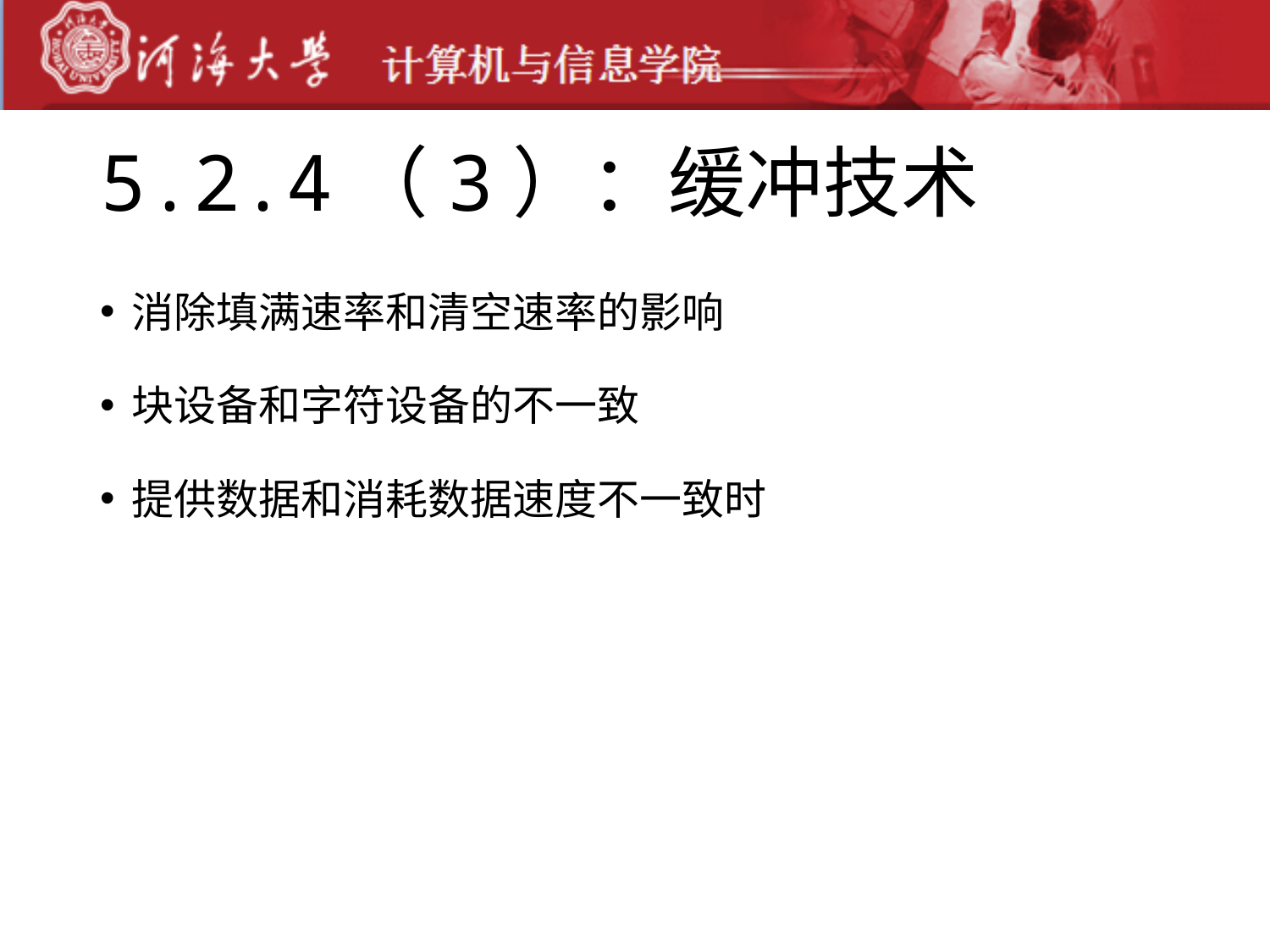

# 5.2.4（3）：缓冲技术
消除填满速率和清空速率的影响
块设备和字符设备的不一致
提供数据和消耗数据速度不一致时